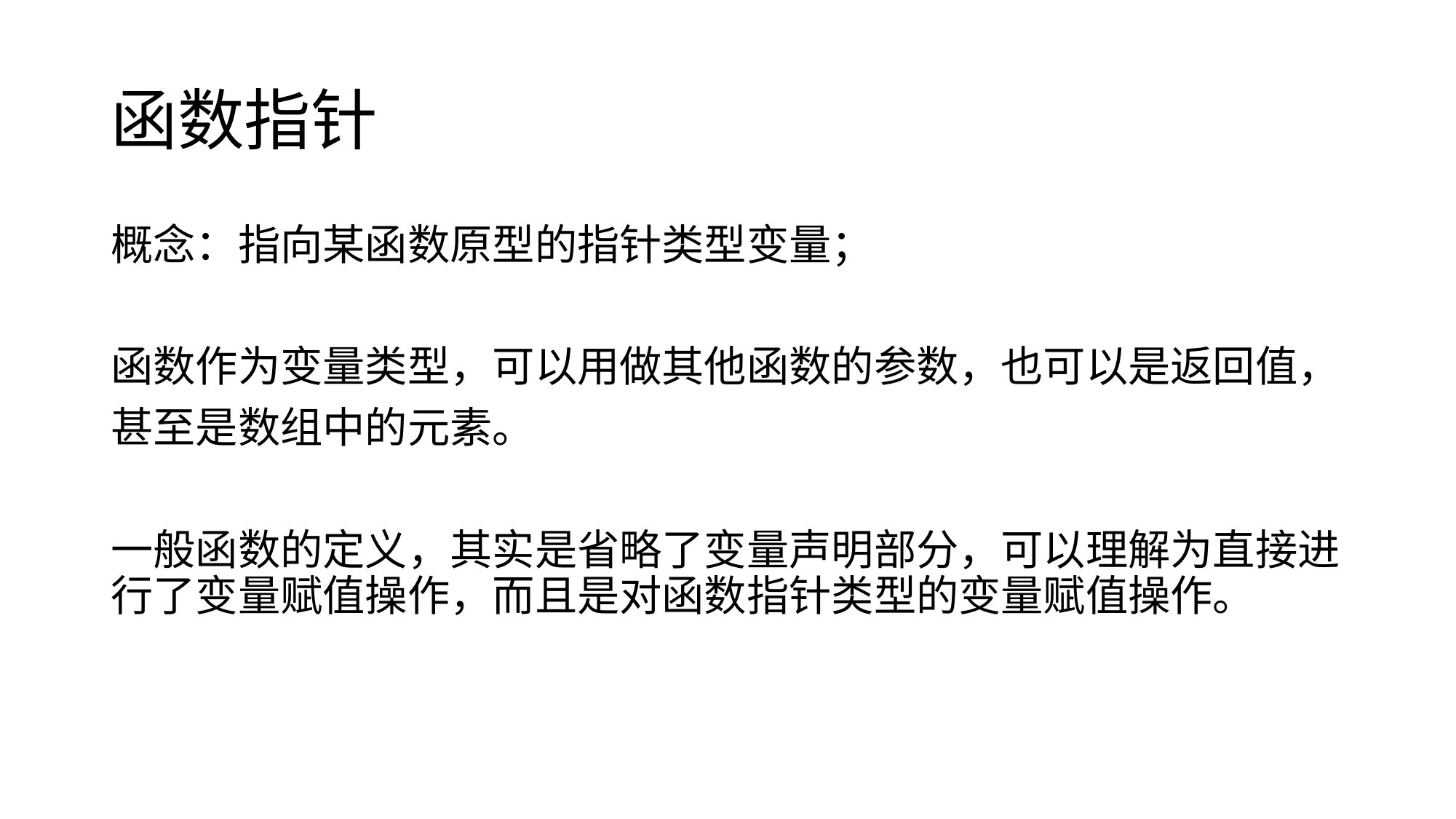

# 函数指针
概念：指向某函数原型的指针类型变量；

函数作为变量类型，可以用做其他函数的参数，也可以是返回值，
甚至是数组中的元素。

一般函数的定义，其实是省略了变量声明部分，可以理解为直接进行了变量赋值操作，而且是对函数指针类型的变量赋值操作。